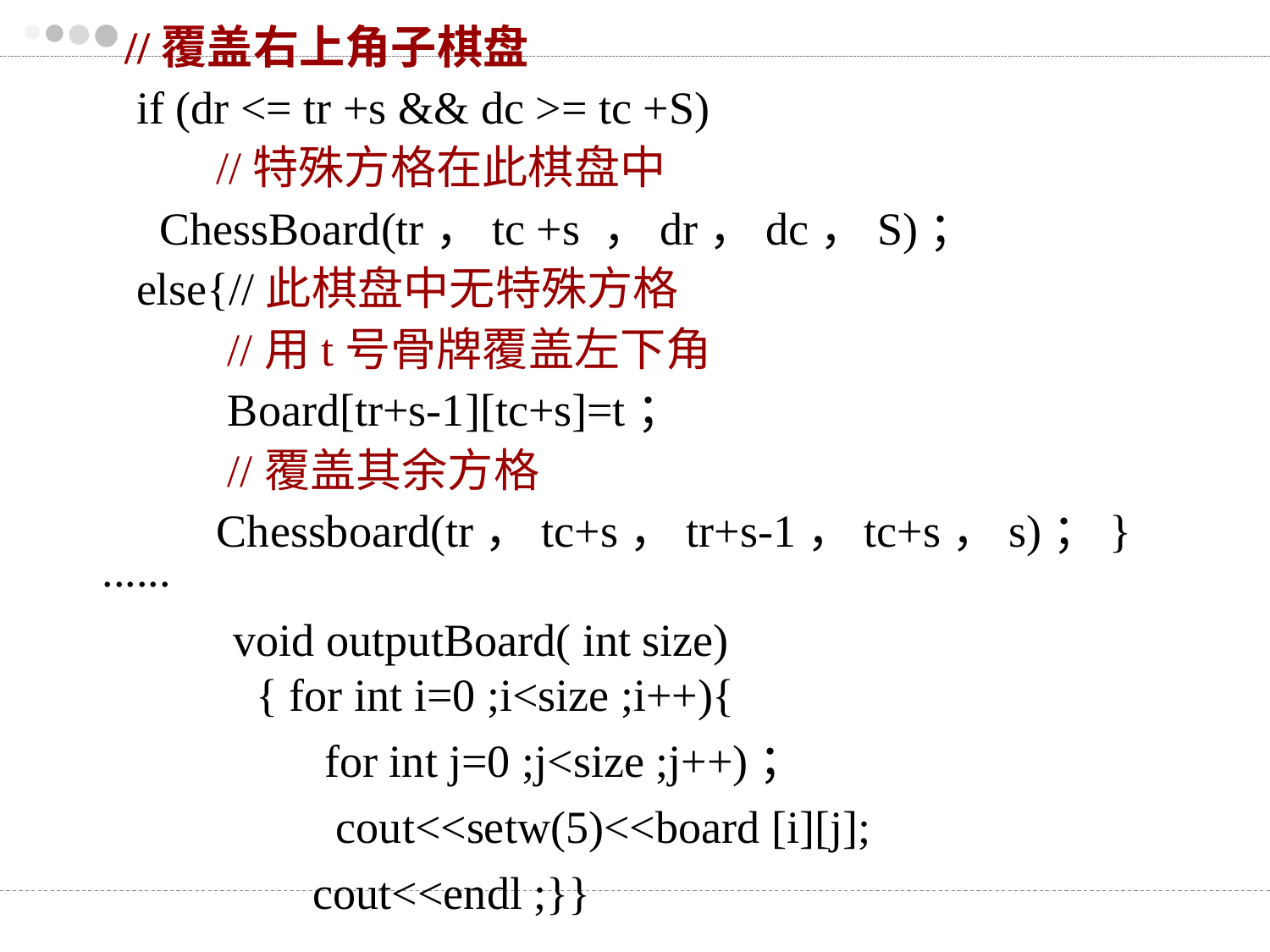

//覆盖右上角子棋盘
       if (dr <= tr +s && dc >= tc +S)
              //特殊方格在此棋盘中
         ChessBoard(tr，tc +s ，dr，dc，S)；
       else{//此棋盘中无特殊方格
               //用t号骨牌覆盖左下角
               Board[tr+s-1][tc+s]=t；
               //覆盖其余方格
              Chessboard(tr，tc+s，tr+s-1，tc+s，s)；}
    ......
void outputBoard( int size)
  { for int i=0 ;i<size ;i++){
        for int j=0 ;j<size ;j++)；
         cout<<setw(5)<<board [i][j];
       cout<<endl ;}}